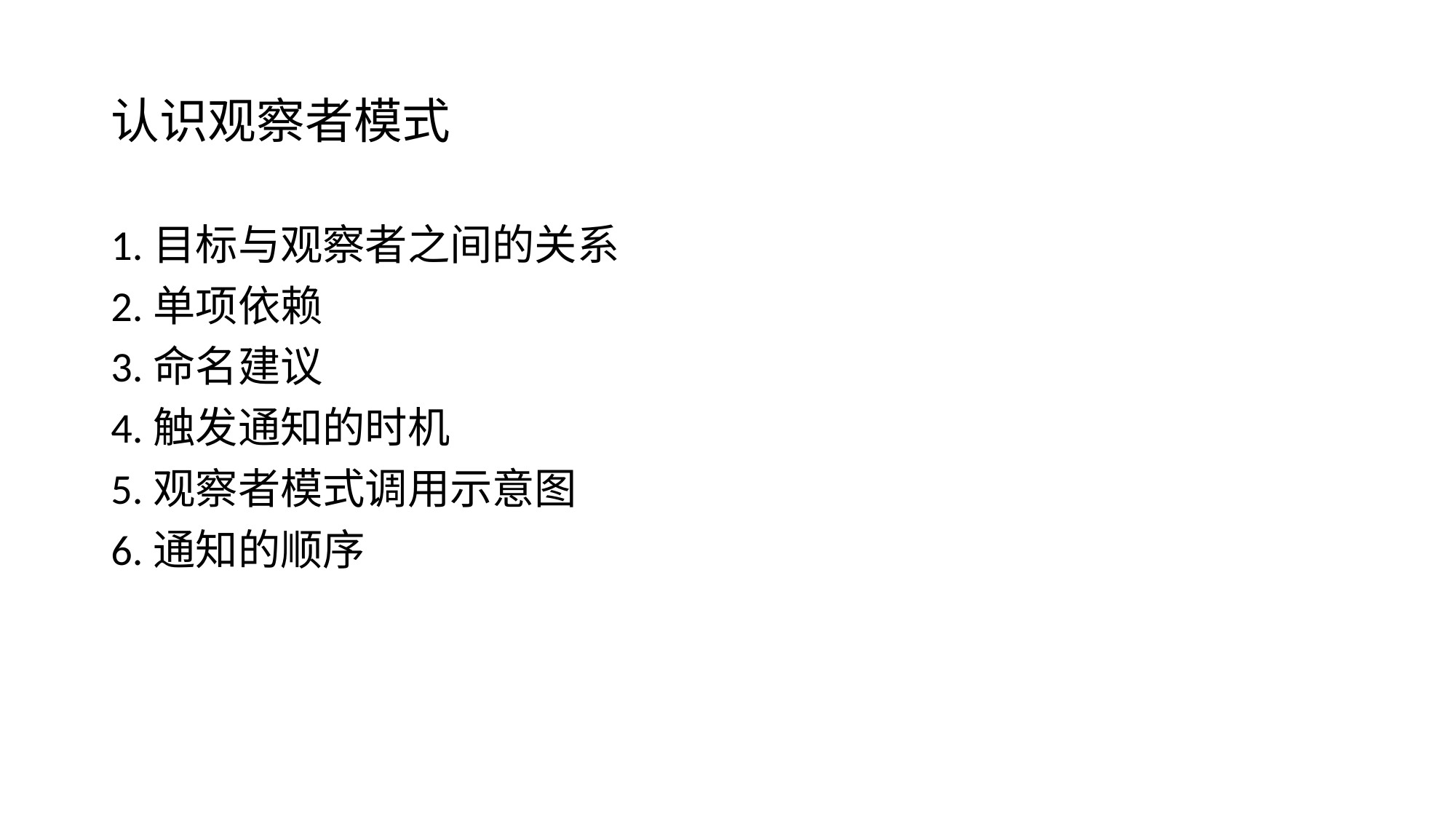

# 认识观察者模式
1.目标与观察者之间的关系
2.单项依赖
3.命名建议
4.触发通知的时机
5.观察者模式调用示意图
6.通知的顺序